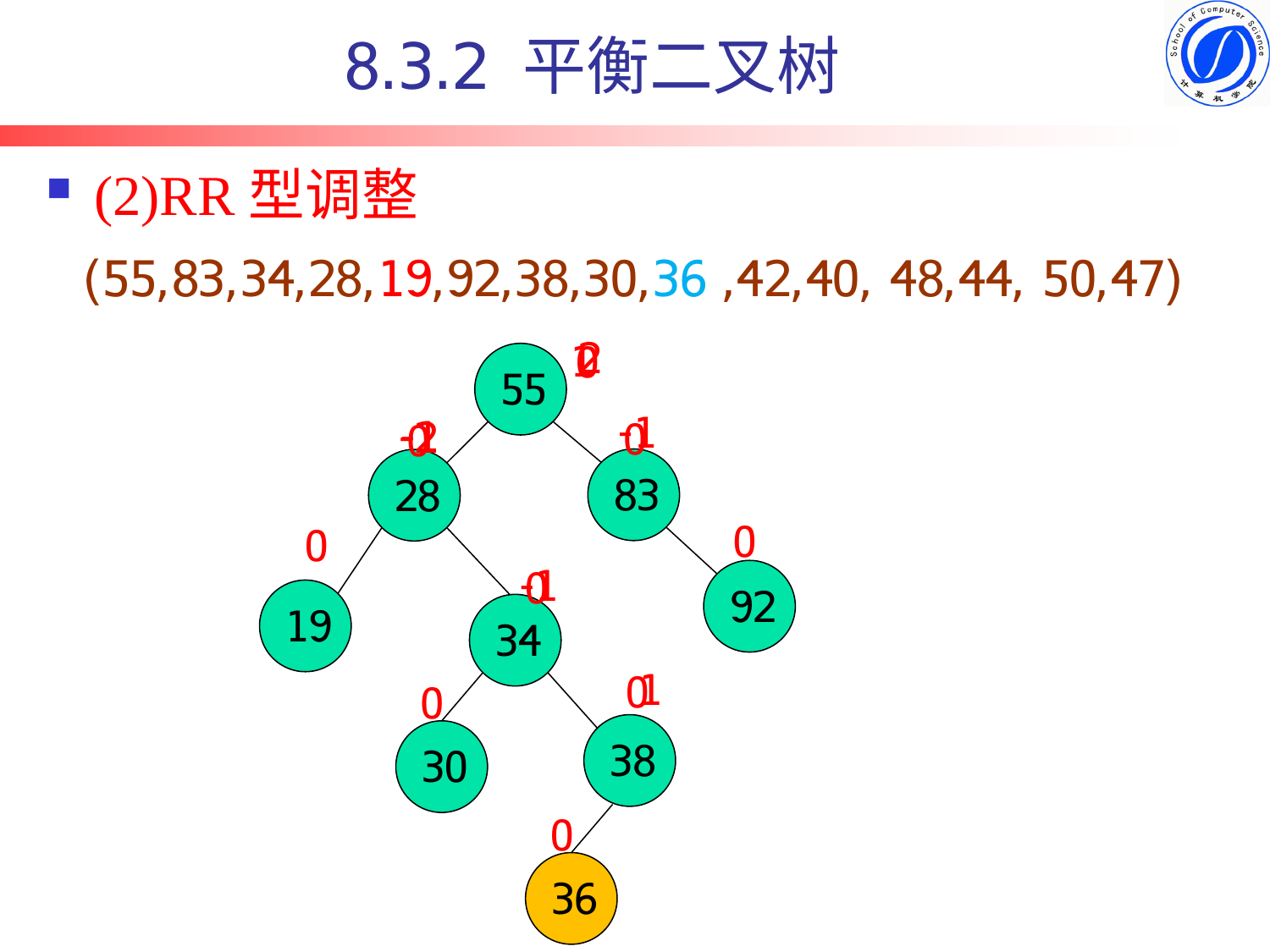

8.3.2 平衡二叉树
(2)RR型调整
(55,83,34,28,19,92,38,30,36 ,42,40, 48,44, 50,47)
2
1
0
55
-1
-1
-2
0
0
83
28
0
0
-1
0
92
19
34
1
0
0
38
30
0
36